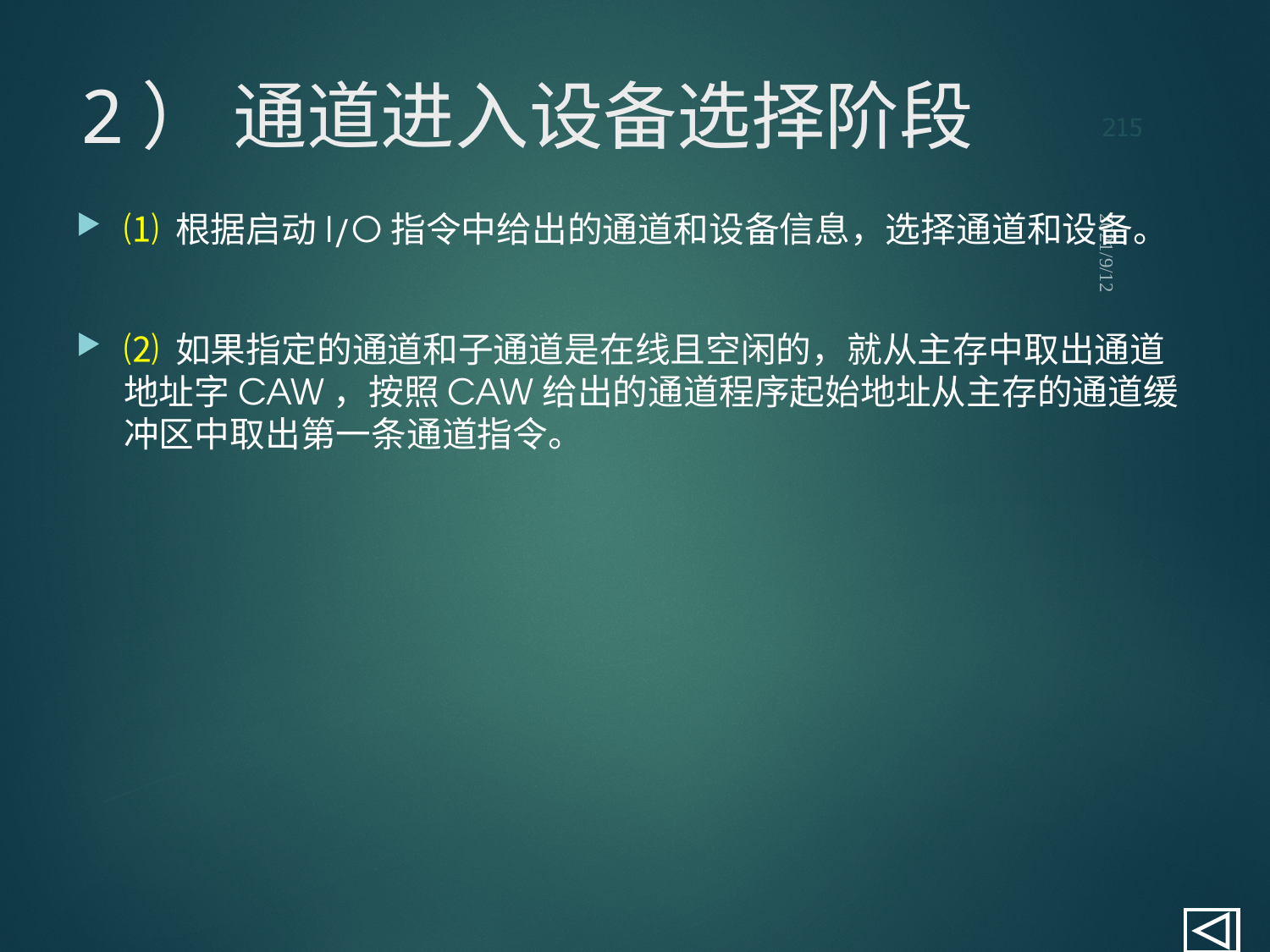

215
# 2） 通道进入设备选择阶段
⑴ 根据启动I/O指令中给出的通道和设备信息，选择通道和设备。

⑵ 如果指定的通道和子通道是在线且空闲的，就从主存中取出通道地址字CAW，按照CAW给出的通道程序起始地址从主存的通道缓冲区中取出第一条通道指令。
2021/9/12